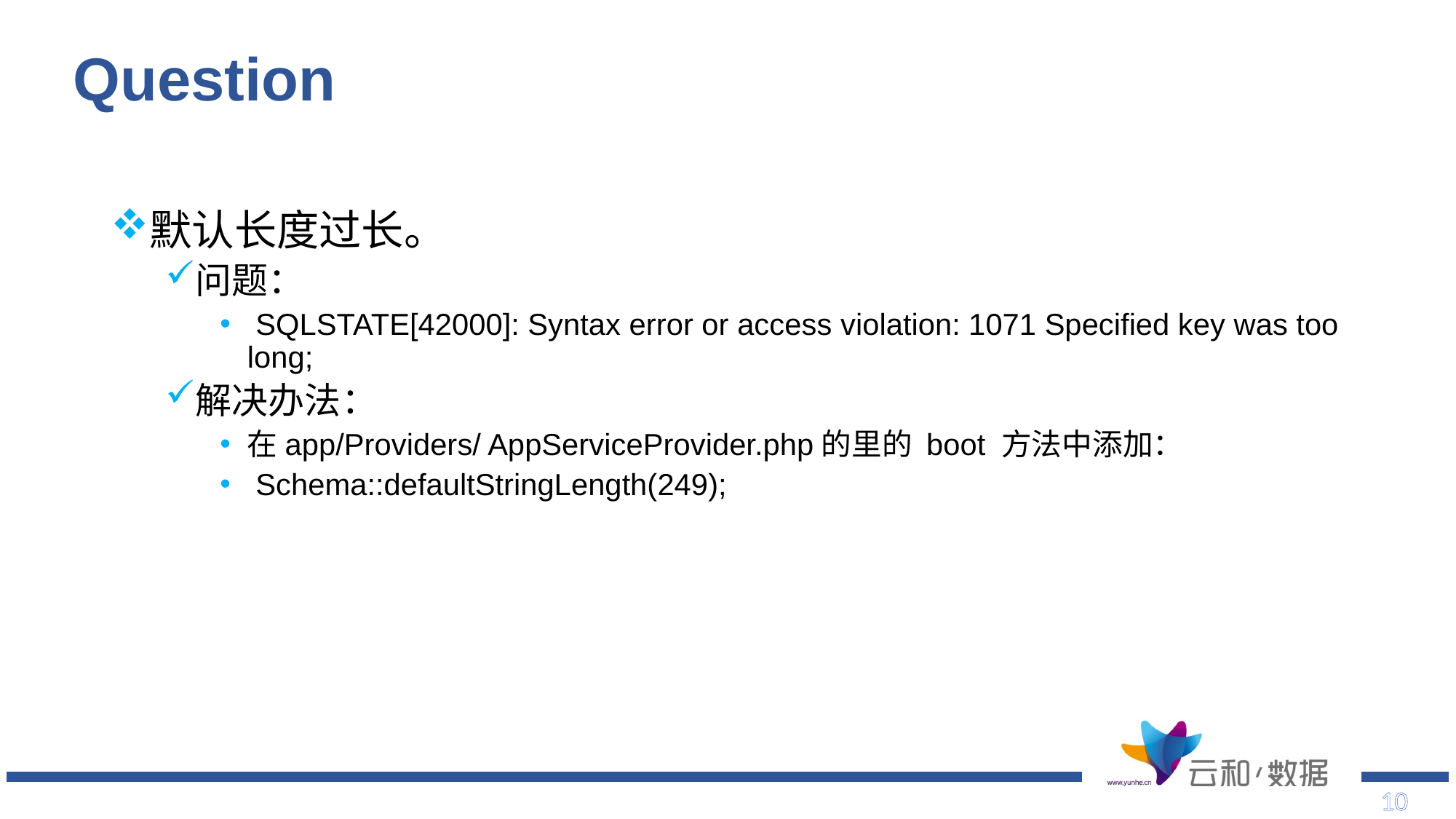

# Question

默认长度过长。
问题：
 SQLSTATE[42000]: Syntax error or access violation: 1071 Specified key was too long;
解决办法：
在app/Providers/ AppServiceProvider.php的里的 boot 方法中添加：
 Schema::defaultStringLength(249);